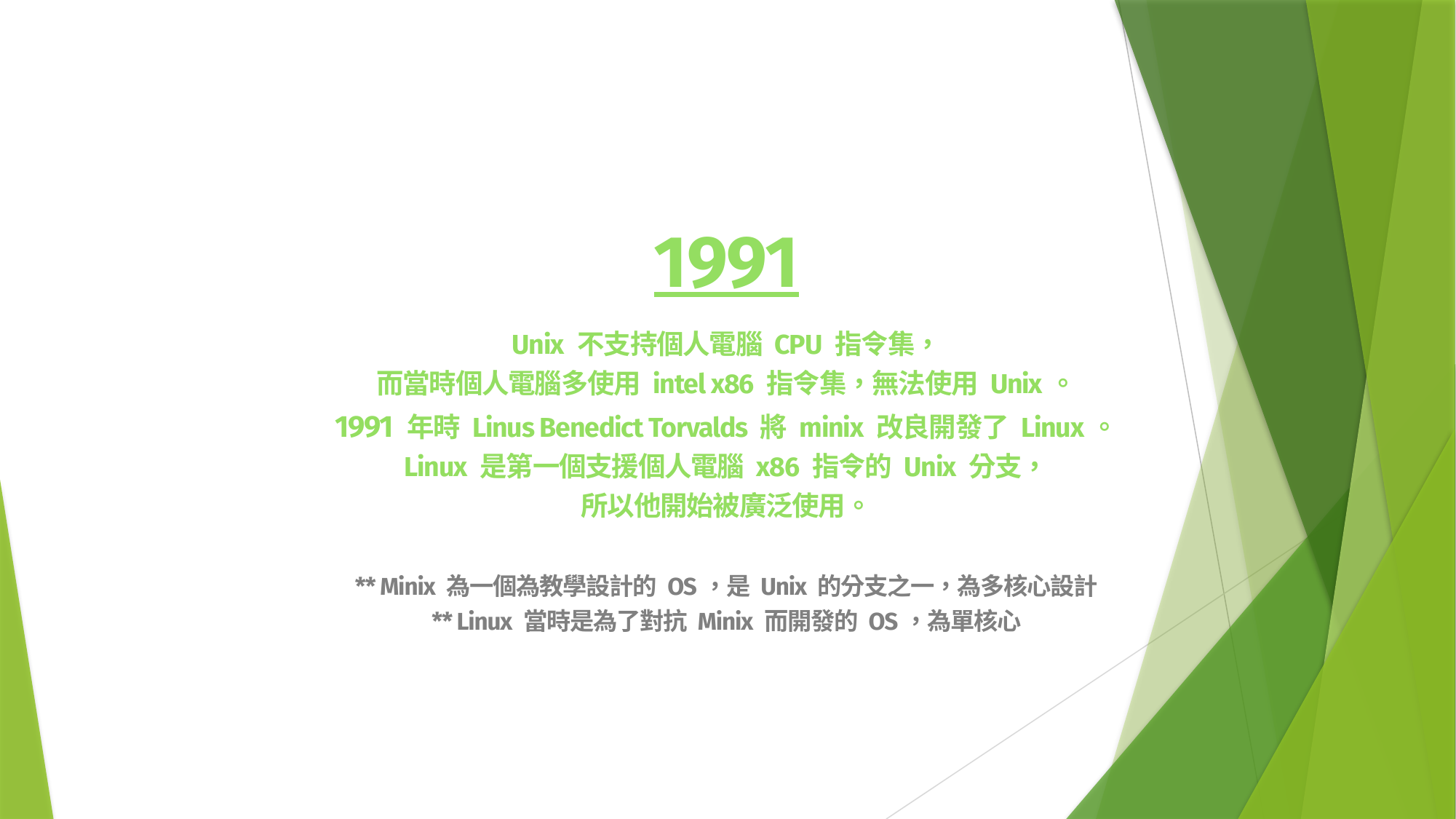

1991

Unix 不支持個人電腦 CPU 指令集，
而當時個人電腦多使用 intel x86 指令集，無法使用 Unix。
1991 年時 Linus Benedict Torvalds 將 minix 改良開發了 Linux。
Linux 是第一個支援個人電腦 x86 指令的 Unix 分支，
所以他開始被廣泛使用。

** Minix 為一個為教學設計的 OS，是 Unix 的分支之一，為多核心設計
** Linux 當時是為了對抗 Minix 而開發的 OS，為單核心